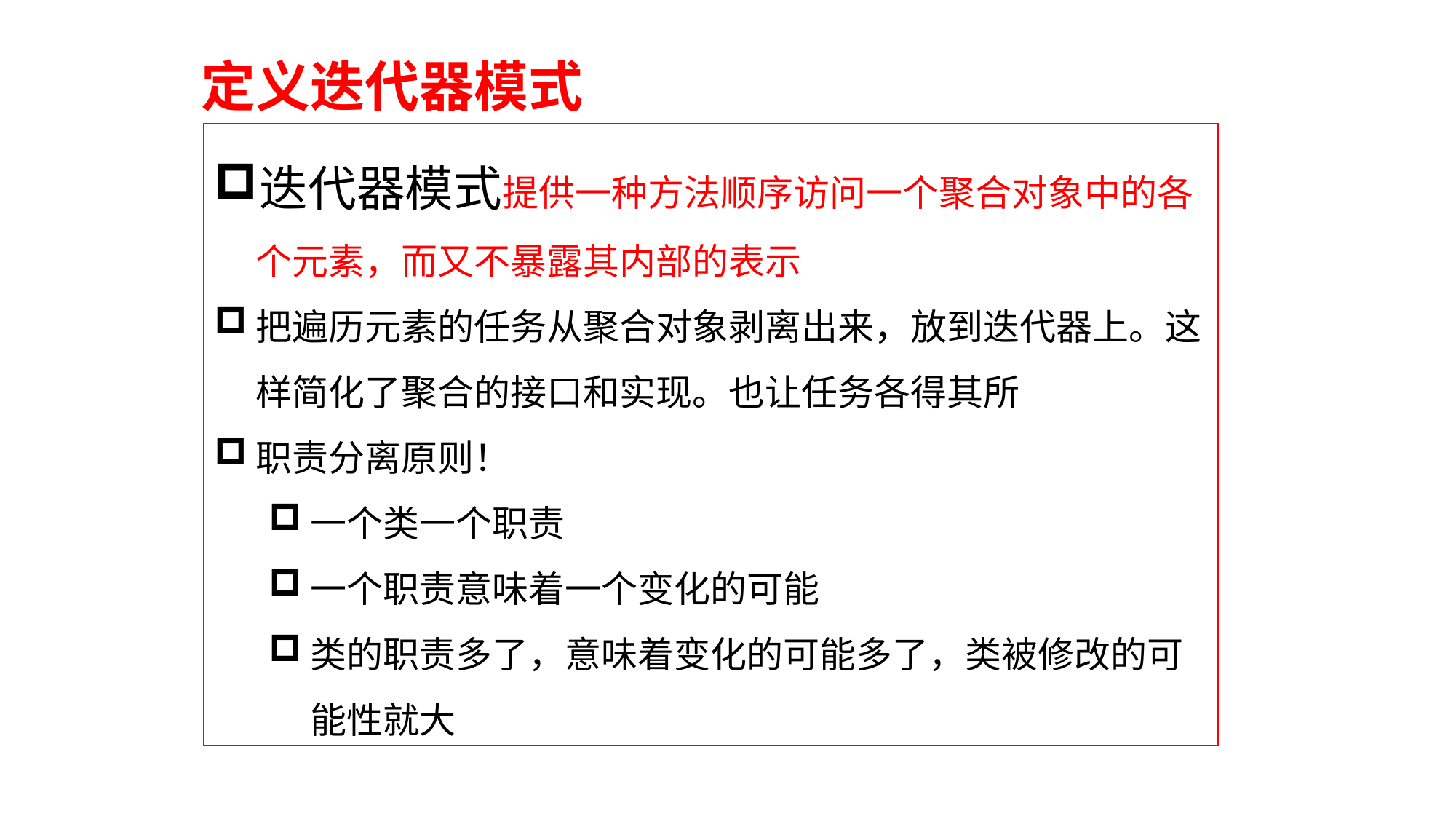

定义迭代器模式
迭代器模式提供一种方法顺序访问一个聚合对象中的各个元素，而又不暴露其内部的表示
把遍历元素的任务从聚合对象剥离出来，放到迭代器上。这样简化了聚合的接口和实现。也让任务各得其所
职责分离原则！
一个类一个职责
一个职责意味着一个变化的可能
类的职责多了，意味着变化的可能多了，类被修改的可能性就大
198